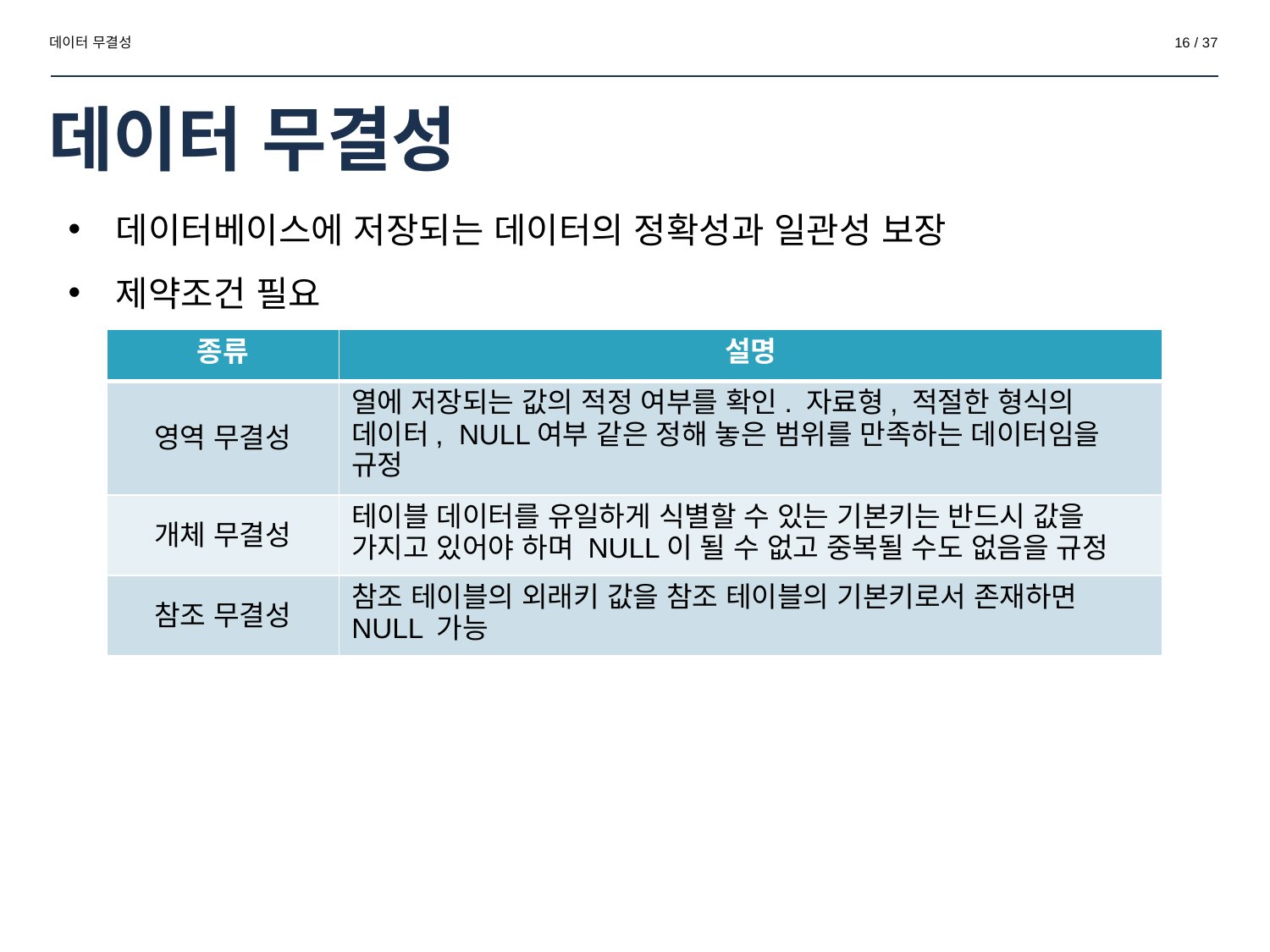

데이터 무결성
16 / 37
# 데이터 무결성
데이터베이스에 저장되는 데이터의 정확성과 일관성 보장
제약조건 필요
| 종류 | 설명 |
| --- | --- |
| 영역 무결성 | 열에 저장되는 값의 적정 여부를 확인. 자료형, 적절한 형식의 데이터, NULL여부 같은 정해 놓은 범위를 만족하는 데이터임을 규정 |
| 개체 무결성 | 테이블 데이터를 유일하게 식별할 수 있는 기본키는 반드시 값을 가지고 있어야 하며 NULL이 될 수 없고 중복될 수도 없음을 규정 |
| 참조 무결성 | 참조 테이블의 외래키 값을 참조 테이블의 기본키로서 존재하면 NULL 가능 |